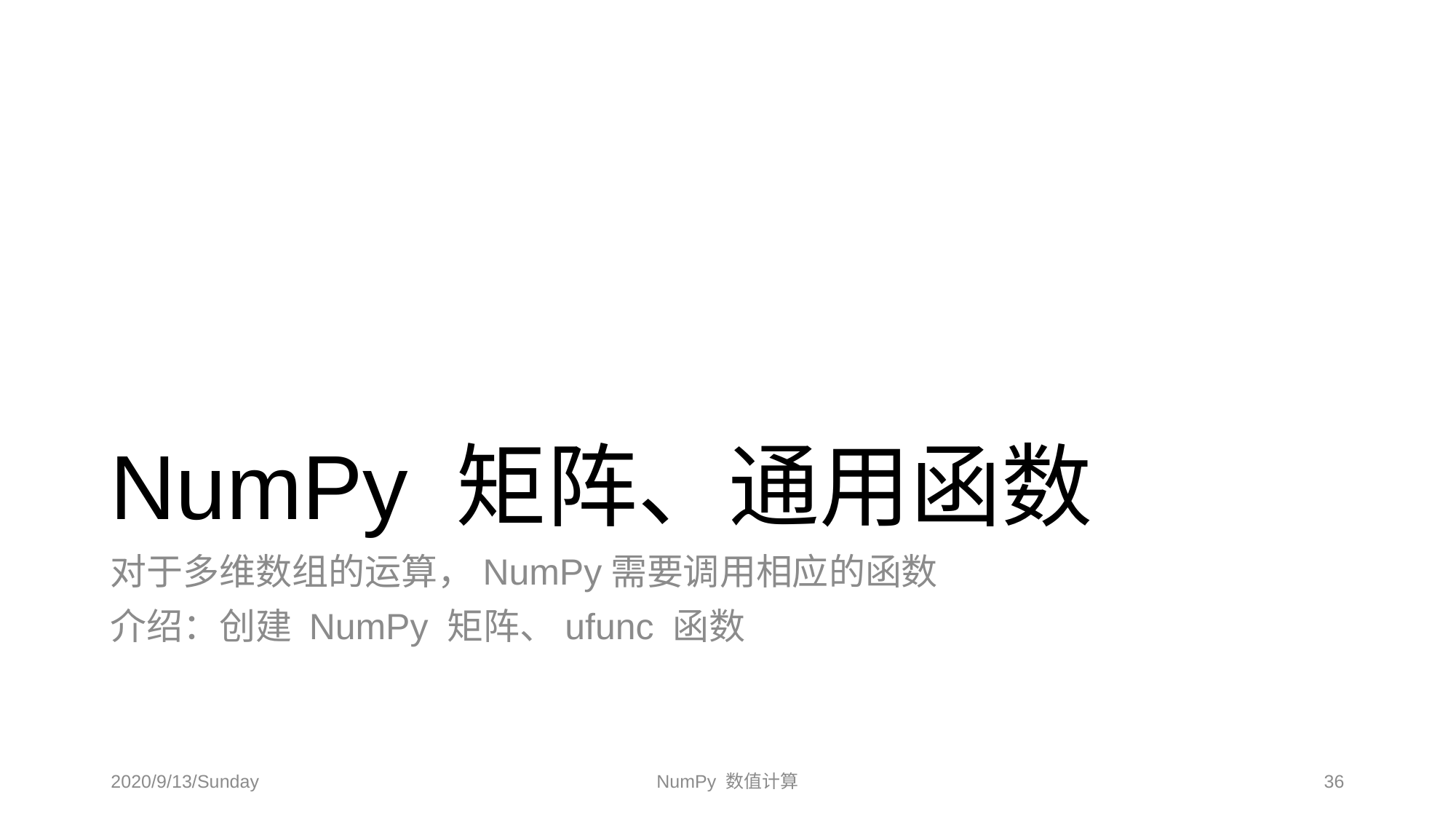

# NumPy 矩阵、通用函数
对于多维数组的运算，NumPy需要调用相应的函数
介绍：创建 NumPy 矩阵、ufunc 函数
2020/9/13/Sunday
NumPy 数值计算
36